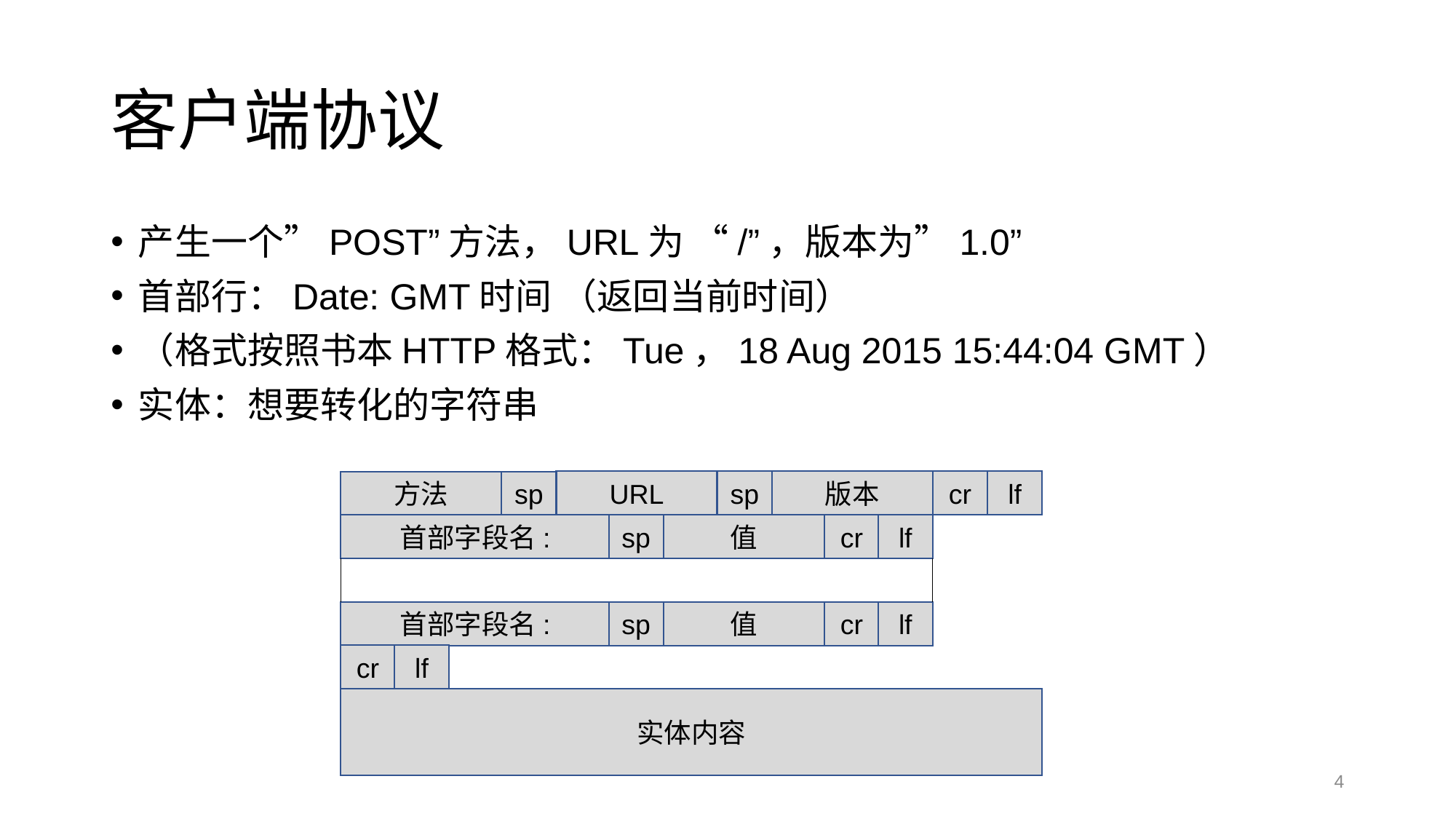

# 客户端协议
产生一个”POST”方法，URL为 “/”，版本为”1.0”
首部行：Date: GMT时间 （返回当前时间）
（格式按照书本HTTP格式：Tue，18 Aug 2015 15:44:04 GMT）
实体：想要转化的字符串
URL
sp
版本
cr
lf
sp
方法
首部字段名:
sp
值
cr
lf
lf
首部字段名:
sp
值
cr
lf
cr
实体内容
4